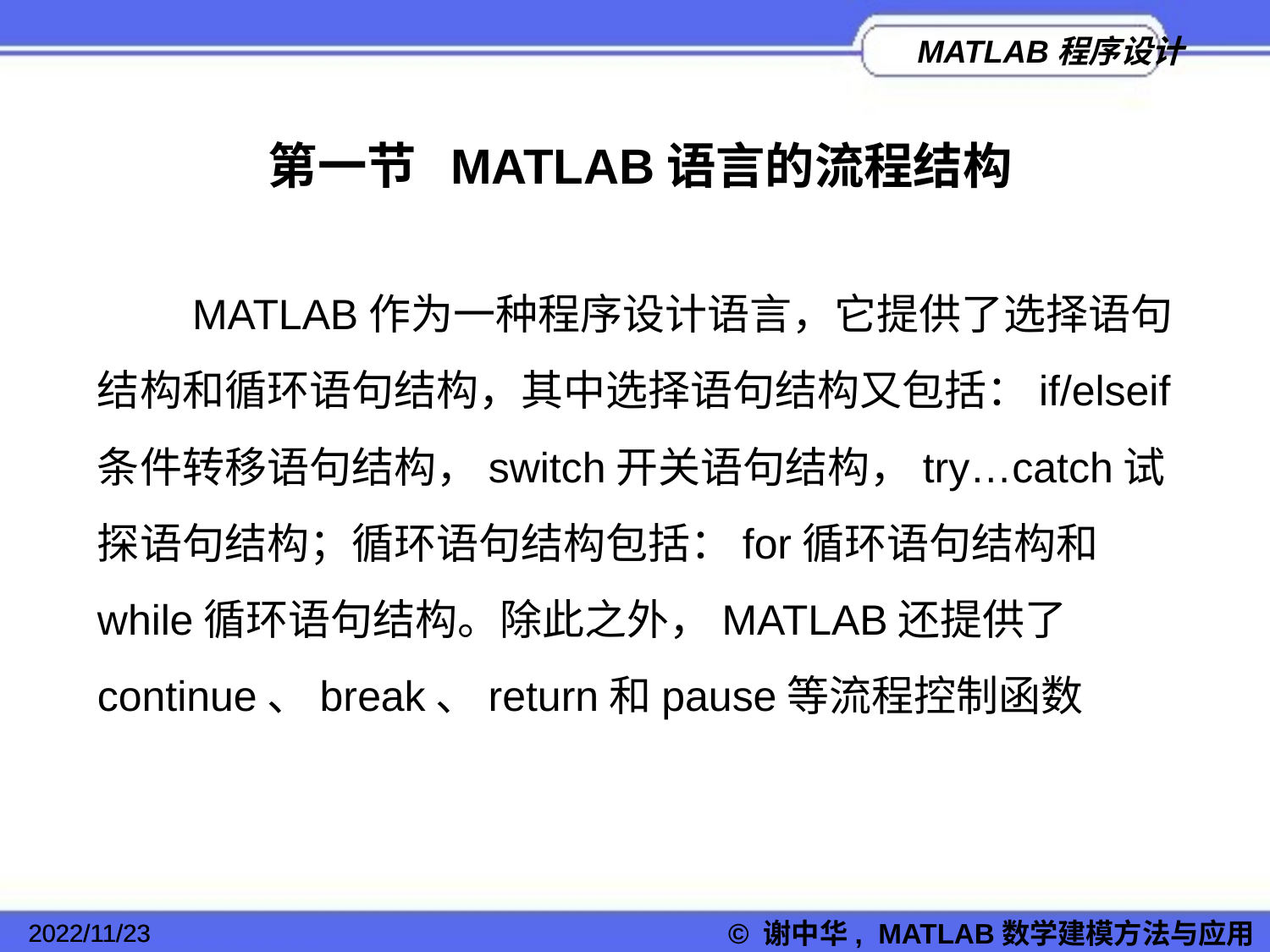

第一节  MATLAB语言的流程结构
        MATLAB作为一种程序设计语言，它提供了选择语句结构和循环语句结构，其中选择语句结构又包括：if/elseif条件转移语句结构，switch开关语句结构，try…catch试探语句结构；循环语句结构包括：for循环语句结构和while循环语句结构。除此之外，MATLAB还提供了continue、break、return和pause等流程控制函数
2022/11/23
© 谢中华,  MATLAB数学建模方法与应用